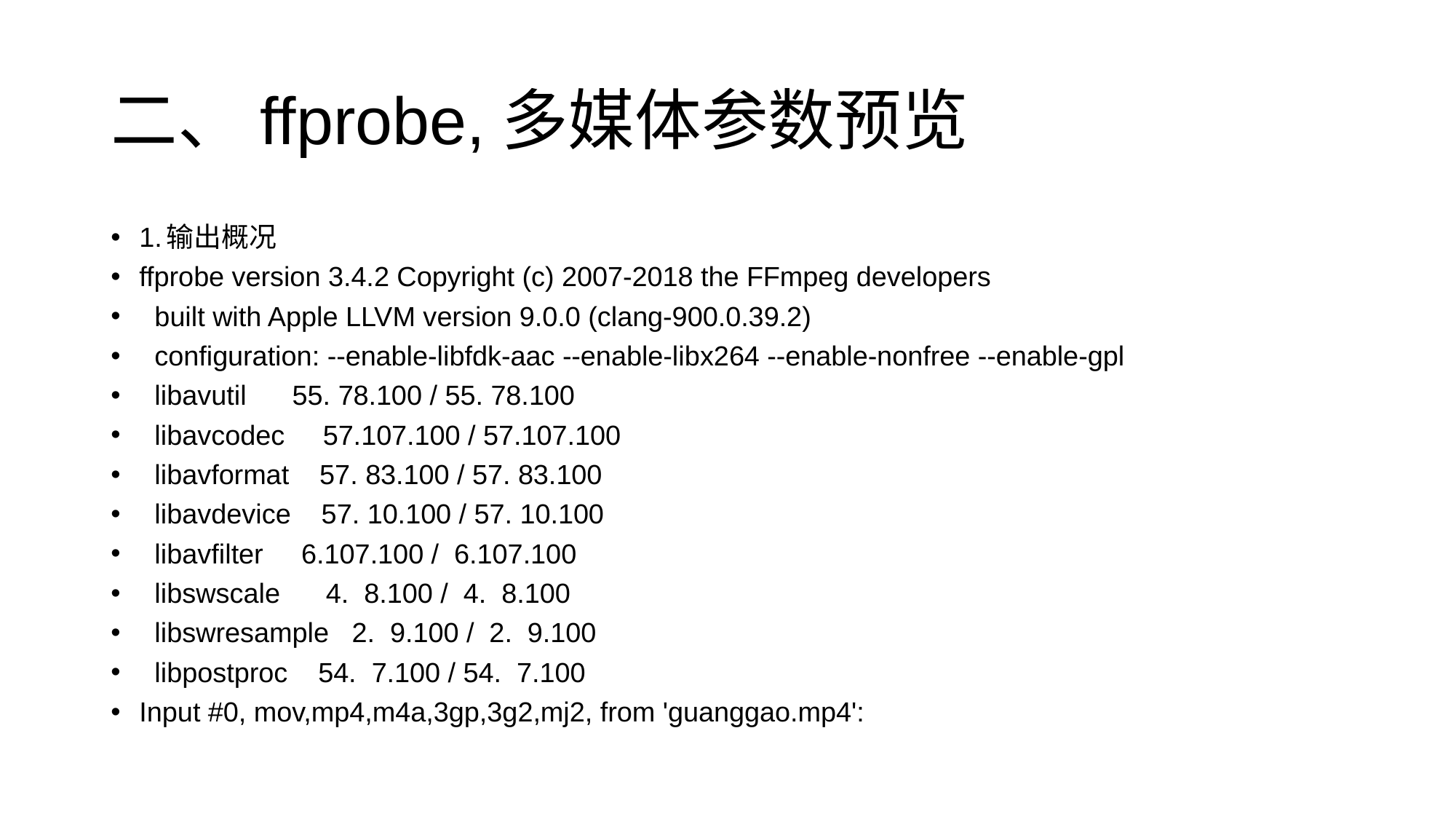

# 二、ffprobe,多媒体参数预览
1.输出概况
ffprobe version 3.4.2 Copyright (c) 2007-2018 the FFmpeg developers
  built with Apple LLVM version 9.0.0 (clang-900.0.39.2)
  configuration: --enable-libfdk-aac --enable-libx264 --enable-nonfree --enable-gpl
  libavutil      55. 78.100 / 55. 78.100
  libavcodec     57.107.100 / 57.107.100
  libavformat    57. 83.100 / 57. 83.100
  libavdevice    57. 10.100 / 57. 10.100
  libavfilter     6.107.100 /  6.107.100
  libswscale      4.  8.100 /  4.  8.100
  libswresample   2.  9.100 /  2.  9.100
  libpostproc    54.  7.100 / 54.  7.100
Input #0, mov,mp4,m4a,3gp,3g2,mj2, from 'guanggao.mp4':